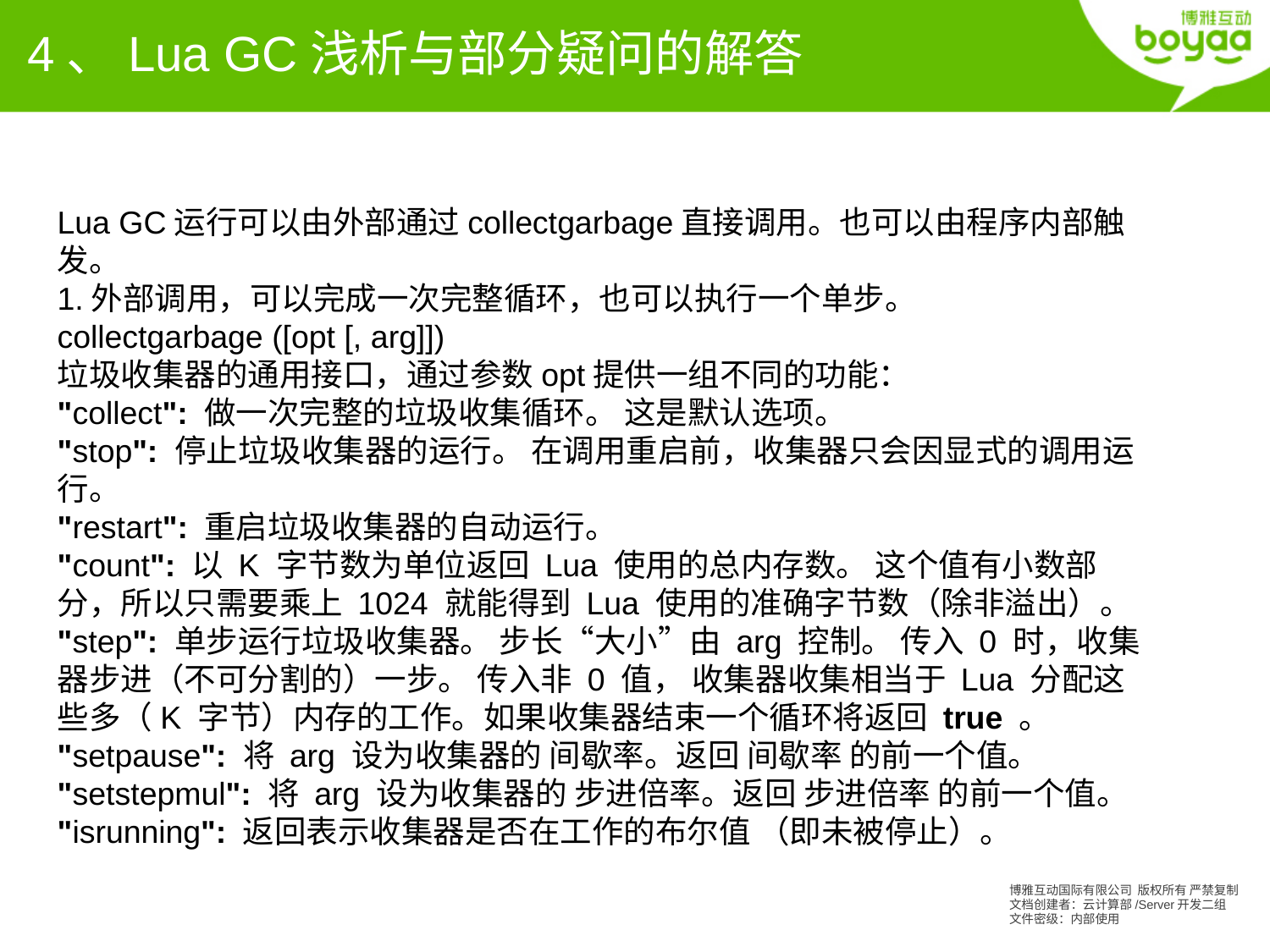

4、Lua GC浅析与部分疑问的解答

Lua GC运行可以由外部通过collectgarbage直接调用。也可以由程序内部触发。
1.外部调用，可以完成一次完整循环，也可以执行一个单步。
collectgarbage ([opt [, arg]])
垃圾收集器的通用接口，通过参数opt提供一组不同的功能：
"collect": 做一次完整的垃圾收集循环。 这是默认选项。
"stop": 停止垃圾收集器的运行。 在调用重启前，收集器只会因显式的调用运行。
"restart": 重启垃圾收集器的自动运行。
"count": 以 K 字节数为单位返回 Lua 使用的总内存数。 这个值有小数部分，所以只需要乘上 1024 就能得到 Lua 使用的准确字节数（除非溢出）。
"step": 单步运行垃圾收集器。 步长“大小”由 arg 控制。 传入 0 时，收集器步进（不可分割的）一步。 传入非 0 值， 收集器收集相当于 Lua 分配这些多（K 字节）内存的工作。如果收集器结束一个循环将返回 true 。
"setpause": 将 arg 设为收集器的 间歇率。返回 间歇率 的前一个值。
"setstepmul": 将 arg 设为收集器的 步进倍率。返回 步进倍率 的前一个值。
"isrunning": 返回表示收集器是否在工作的布尔值 （即未被停止）。